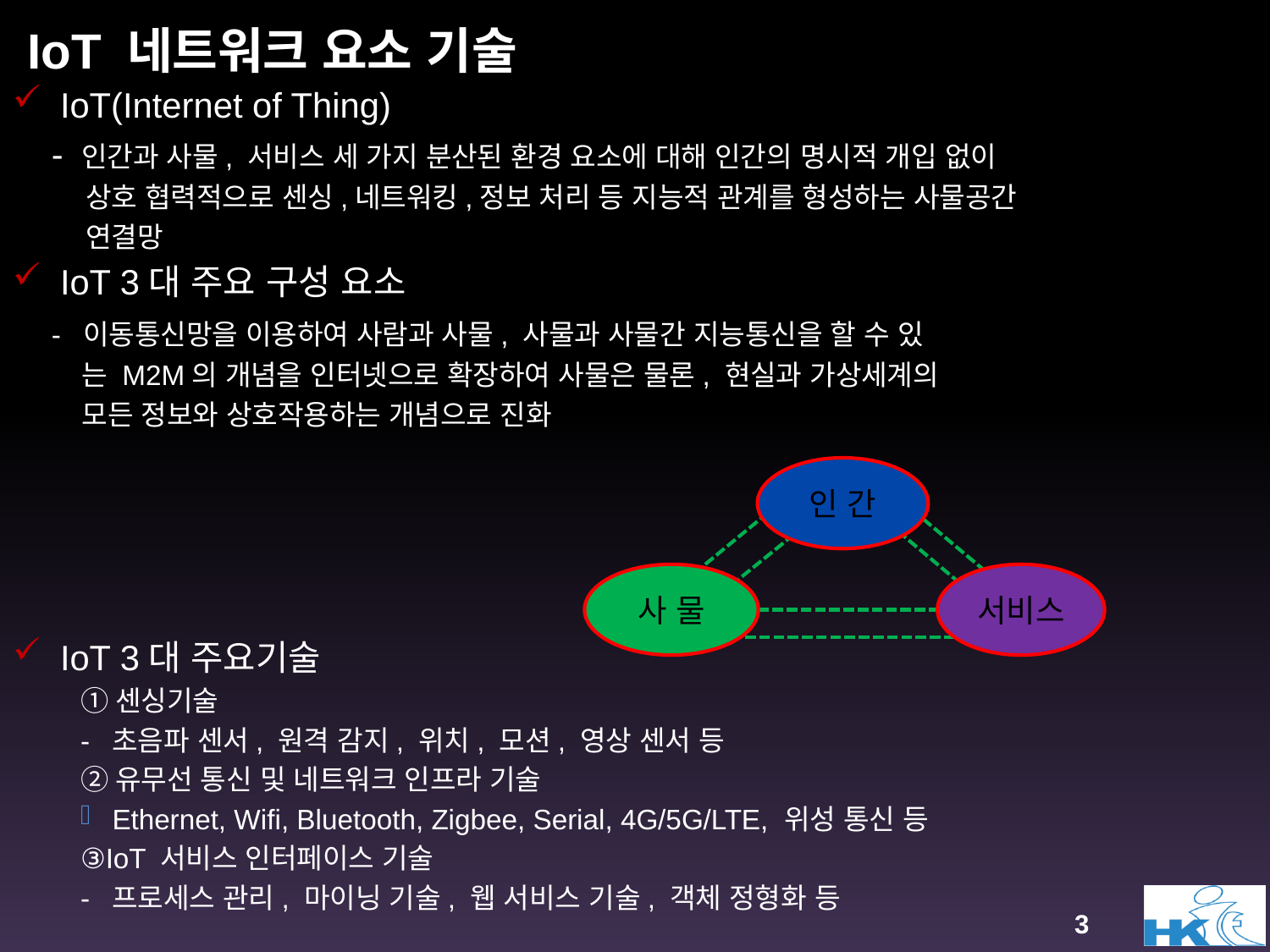

# IoT 네트워크 요소 기술
IoT(Internet of Thing)
    - 인간과 사물, 서비스 세 가지 분산된 환경 요소에 대해 인간의 명시적 개입 없이
    상호 협력적으로 센싱,네트워킹,정보 처리 등 지능적 관계를 형성하는 사물공간
    연결망
IoT 3대 주요 구성 요소
    -  이동통신망을 이용하여 사람과 사물, 사물과 사물간 지능통신을 할 수 있
        는 M2M의 개념을 인터넷으로 확장하여 사물은 물론, 현실과 가상세계의
        모든 정보와 상호작용하는 개념으로 진화

IoT 3대 주요기술
①센싱기술
-  초음파 센서, 원격 감지, 위치, 모션, 영상 센서 등
②유무선 통신 및 네트워크 인프라 기술
Ethernet, Wifi, Bluetooth, Zigbee, Serial, 4G/5G/LTE, 위성 통신 등
③IoT 서비스 인터페이스 기술
-  프로세스 관리, 마이닝 기술, 웹 서비스 기술, 객체 정형화 등
인 간
사 물
서비스
3